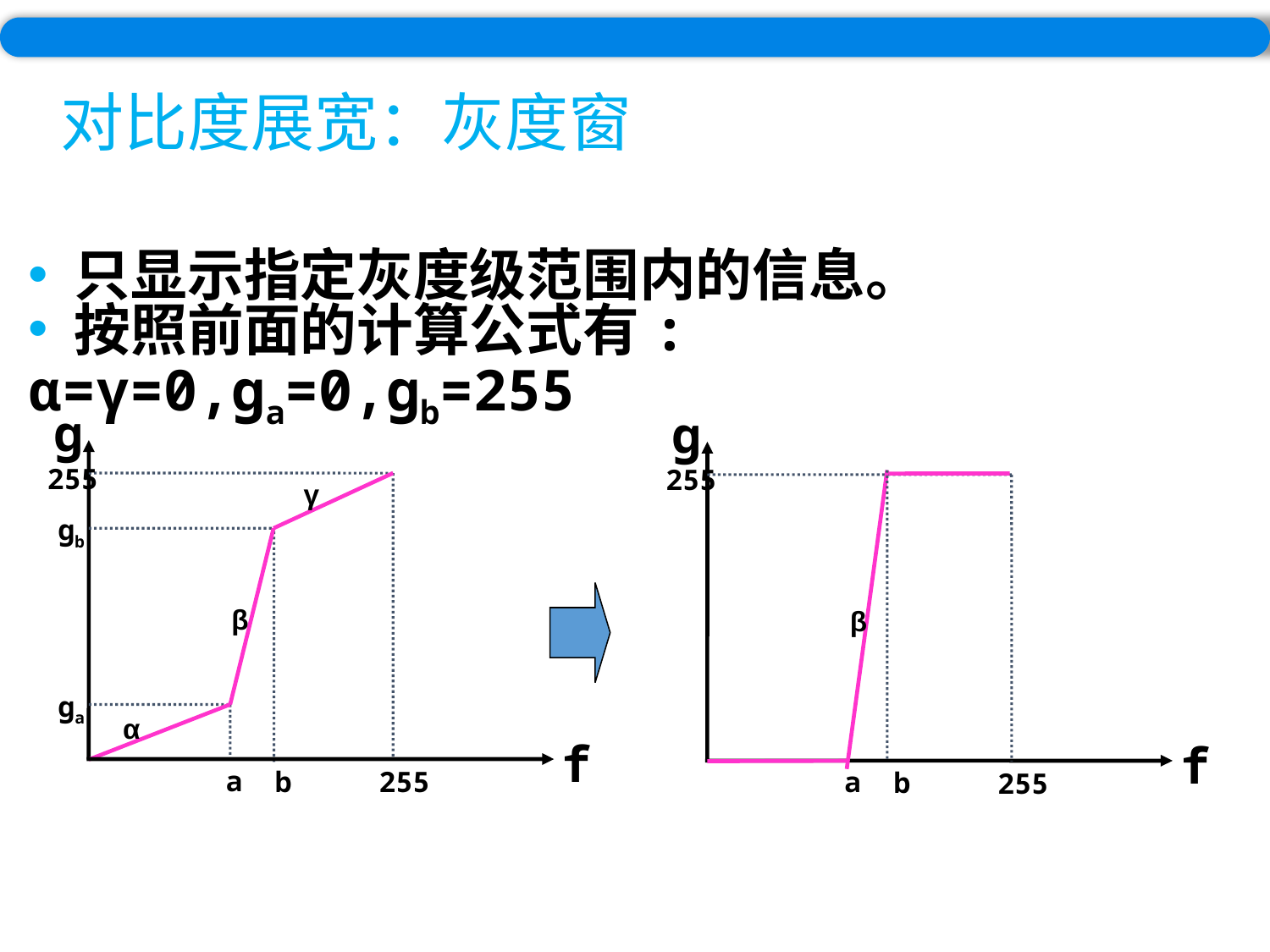

对比度展宽：灰度窗

 只显示指定灰度级范围内的信息。
 按照前面的计算公式有: α=γ=0,ga=0,gb=255
g

255
γ

gb

β

ga

α

f
a
b
255

g

255

β

f
a
b
255